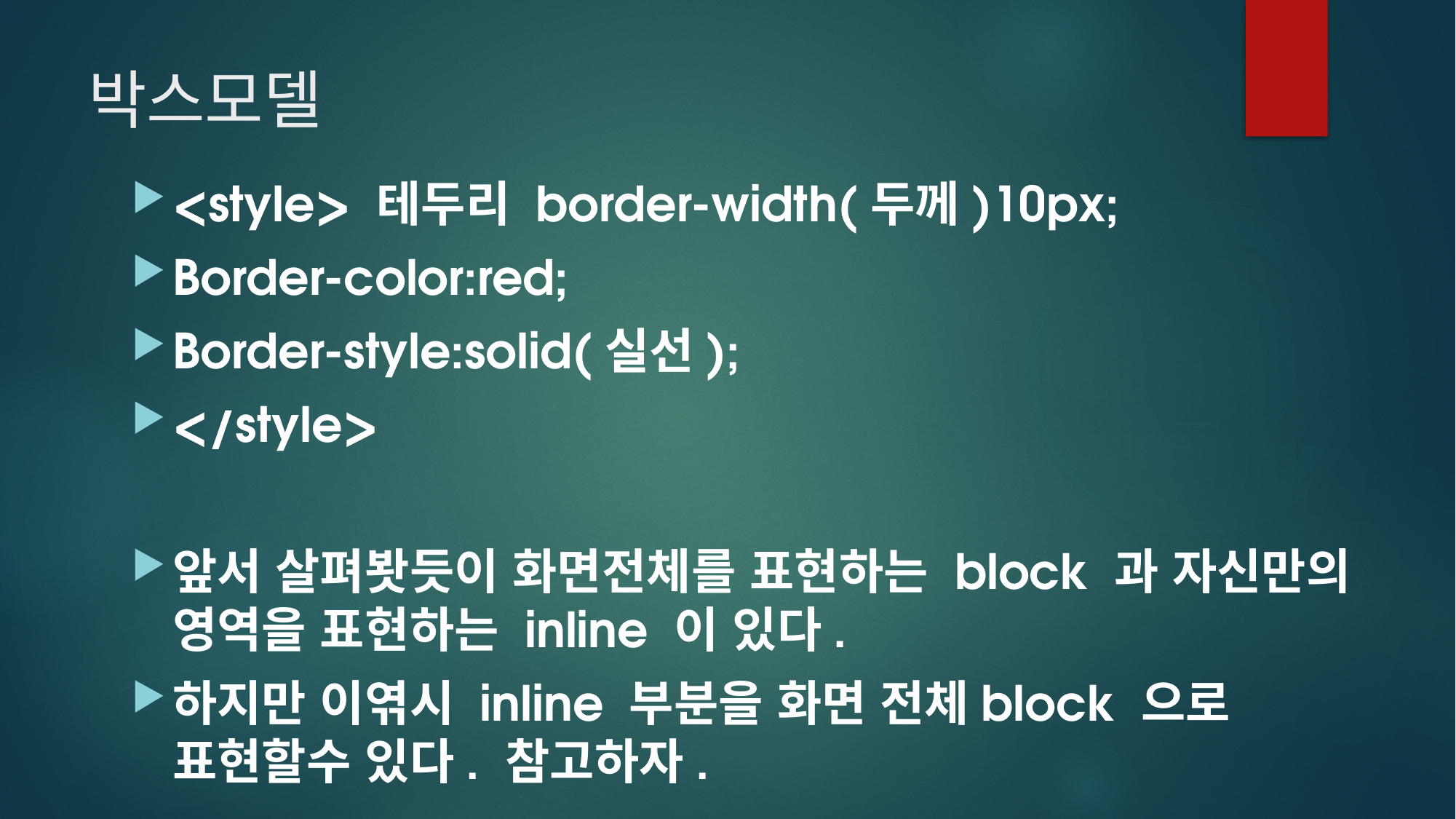

# 박스모델
<style> 테두리 border-width(두께)10px;
Border-color:red;
Border-style:solid(실선);
</style>

앞서 살펴봣듯이 화면전체를 표현하는 block 과 자신만의 영역을 표현하는 inline 이 있다.
하지만 이엮시 inline 부분을 화면 전체block 으로 표현할수 있다. 참고하자.